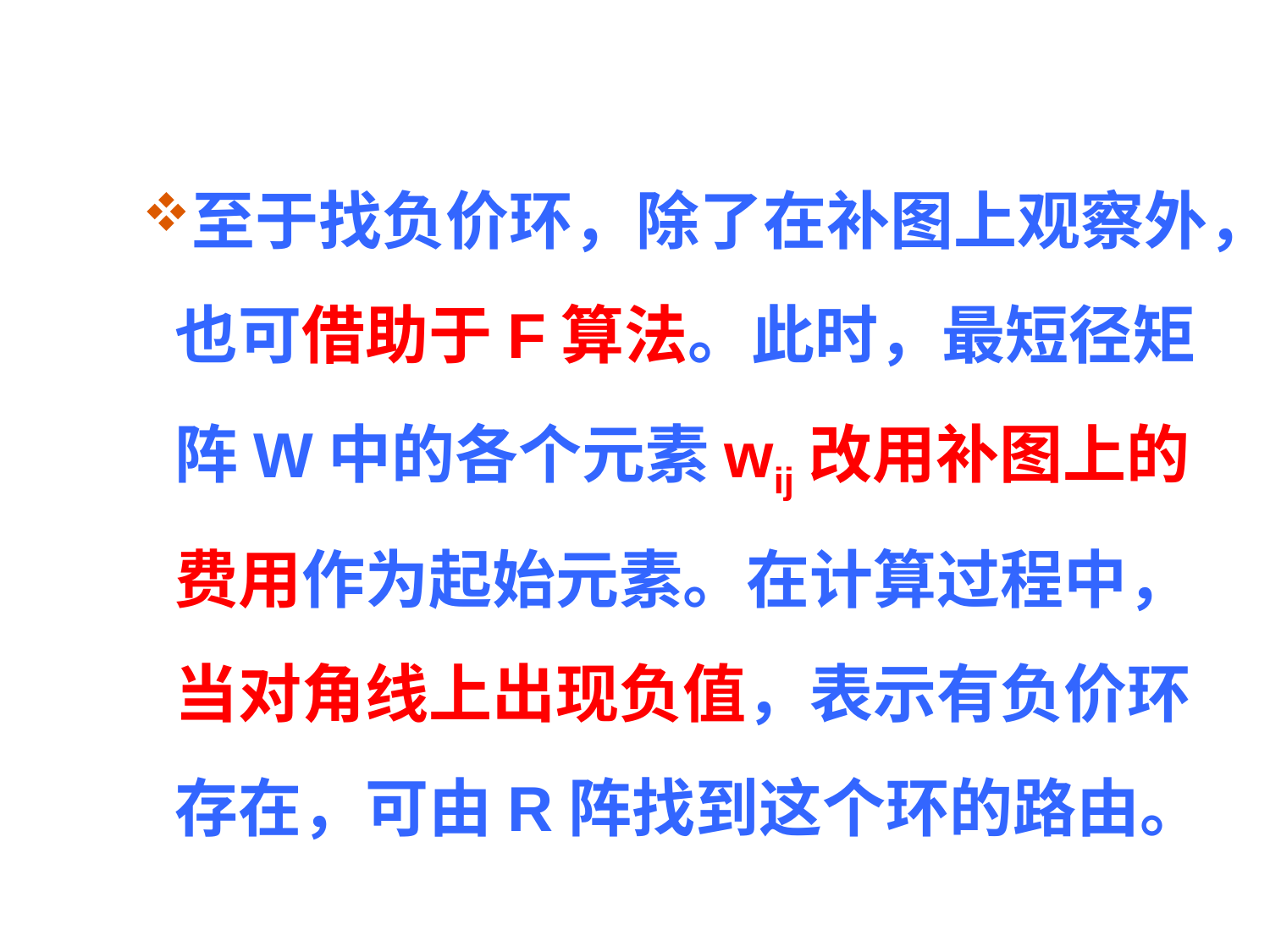

至于找负价环，除了在补图上观察外，也可借助于F算法。此时，最短径矩阵W中的各个元素wij改用补图上的费用作为起始元素。在计算过程中，当对角线上出现负值，表示有负价环存在，可由R阵找到这个环的路由。